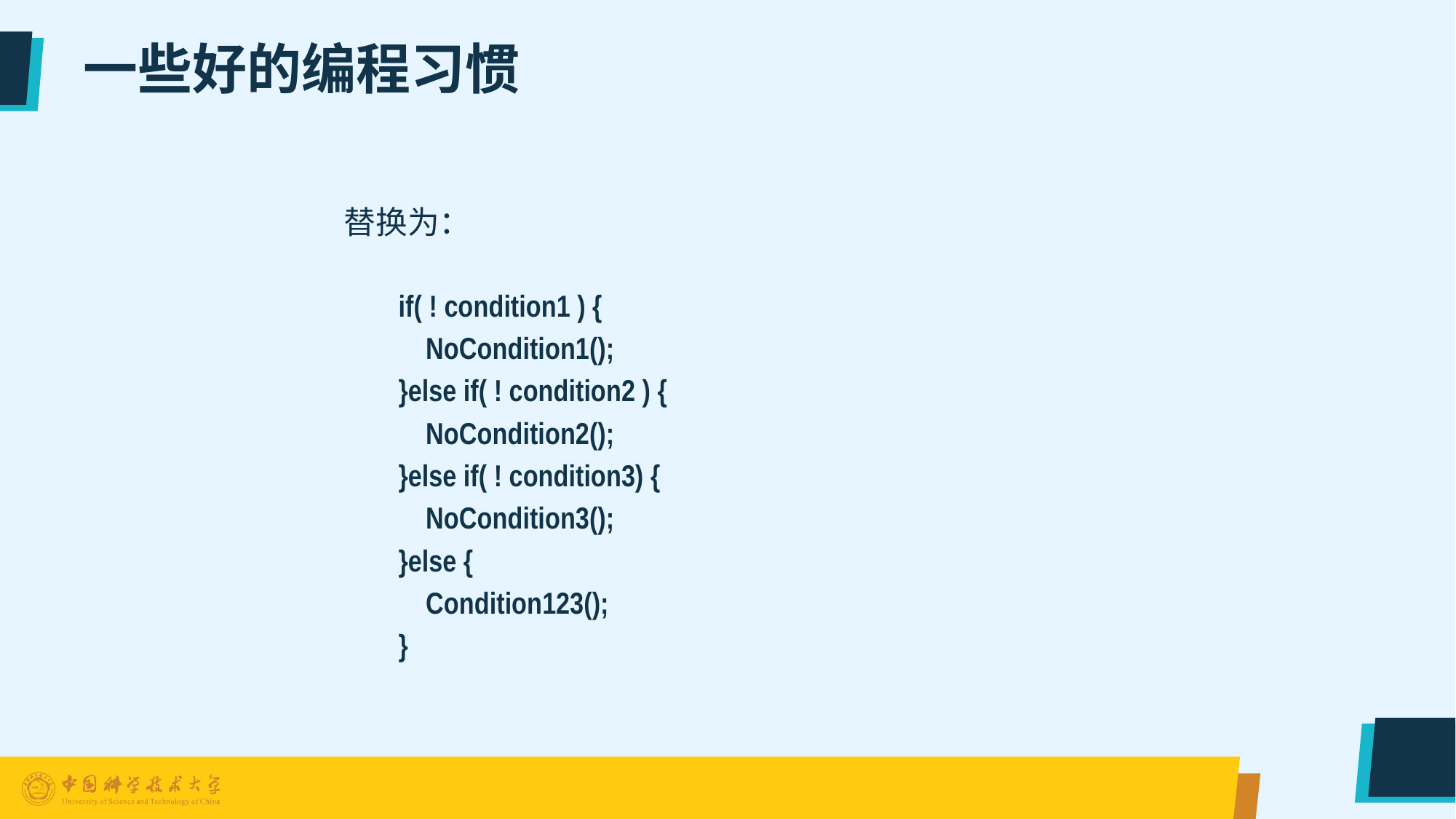

# 一些好的编程习惯
替换为：

if( ! condition1 ) {
	NoCondition1();
}else if( ! condition2 ) {
	NoCondition2();
}else if( ! condition3) {
	NoCondition3();
}else {
	Condition123();
}